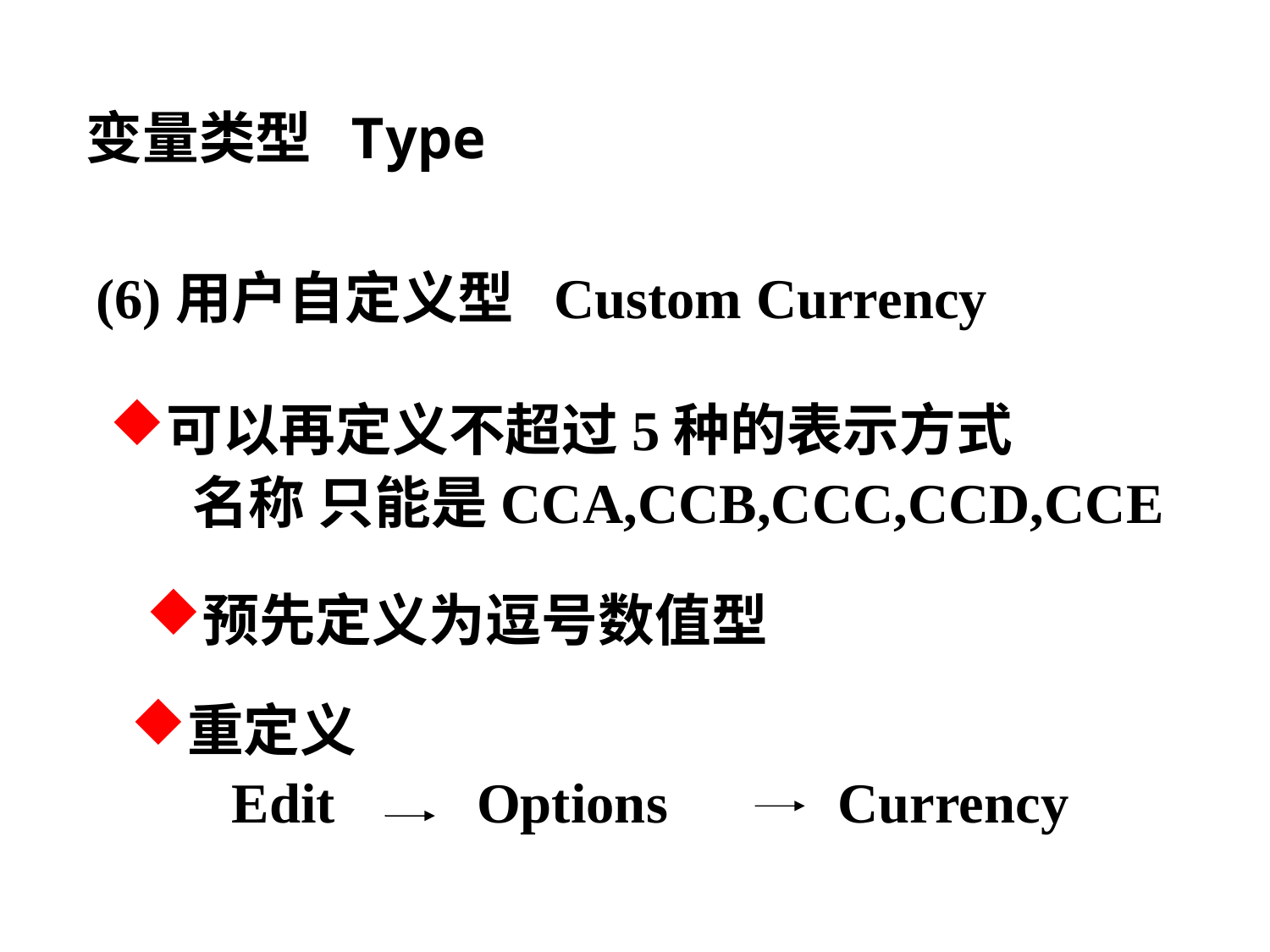

变量类型  Type
(6)用户自定义型  Custom Currency
可以再定义不超过5种的表示方式
   名称 只能是CCA,CCB,CCC,CCD,CCE
预先定义为逗号数值型
重定义
     Edit          Options            Currency